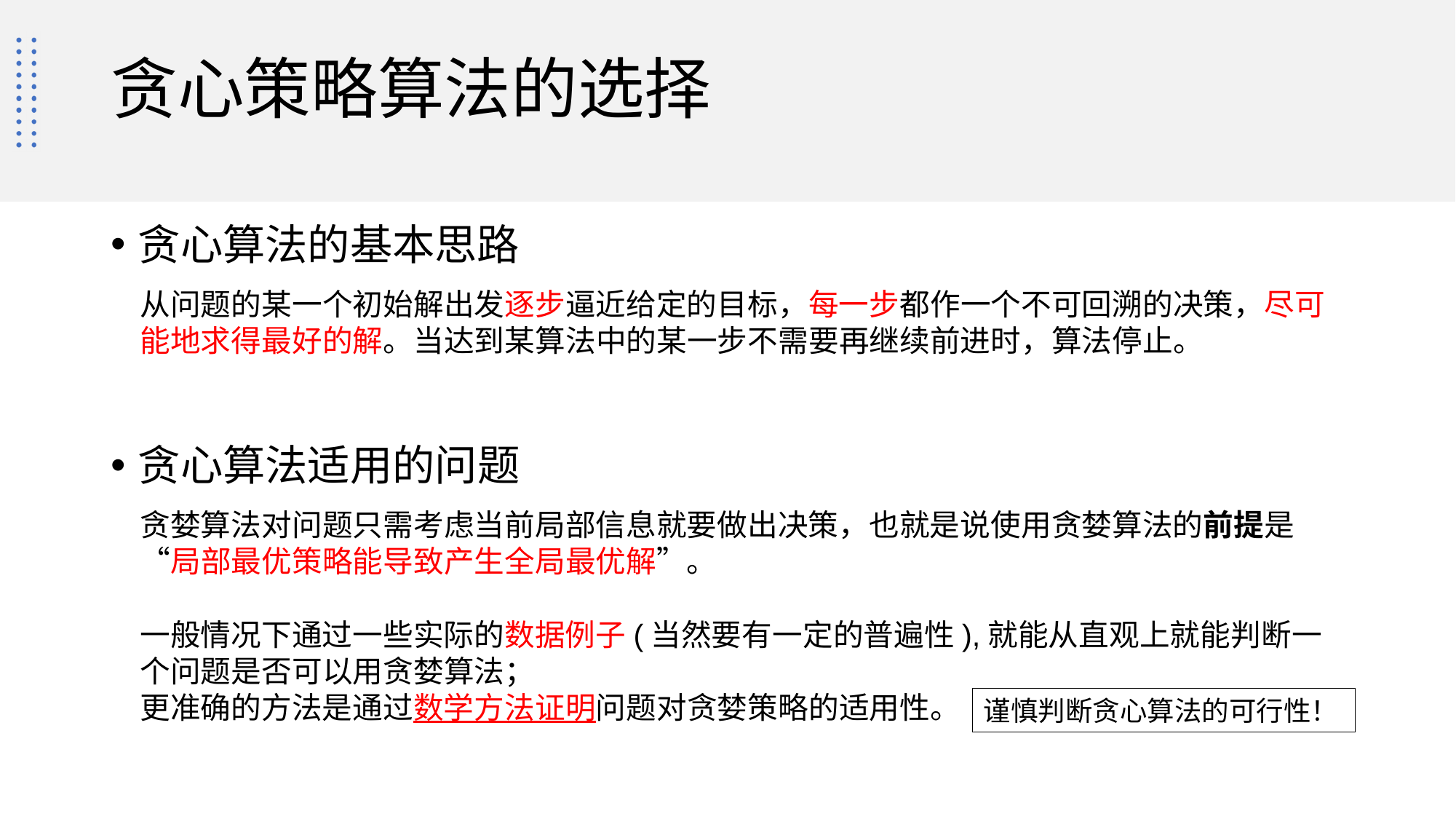

# 贪心策略算法的选择
贪心算法的基本思路
从问题的某一个初始解出发逐步逼近给定的目标，每一步都作一个不可回溯的决策，尽可能地求得最好的解。当达到某算法中的某一步不需要再继续前进时，算法停止。
贪心算法适用的问题
贪婪算法对问题只需考虑当前局部信息就要做出决策，也就是说使用贪婪算法的前提是“局部最优策略能导致产生全局最优解”。

一般情况下通过一些实际的数据例子(当然要有一定的普遍性),就能从直观上就能判断一个问题是否可以用贪婪算法；
更准确的方法是通过数学方法证明问题对贪婪策略的适用性。
谨慎判断贪心算法的可行性！